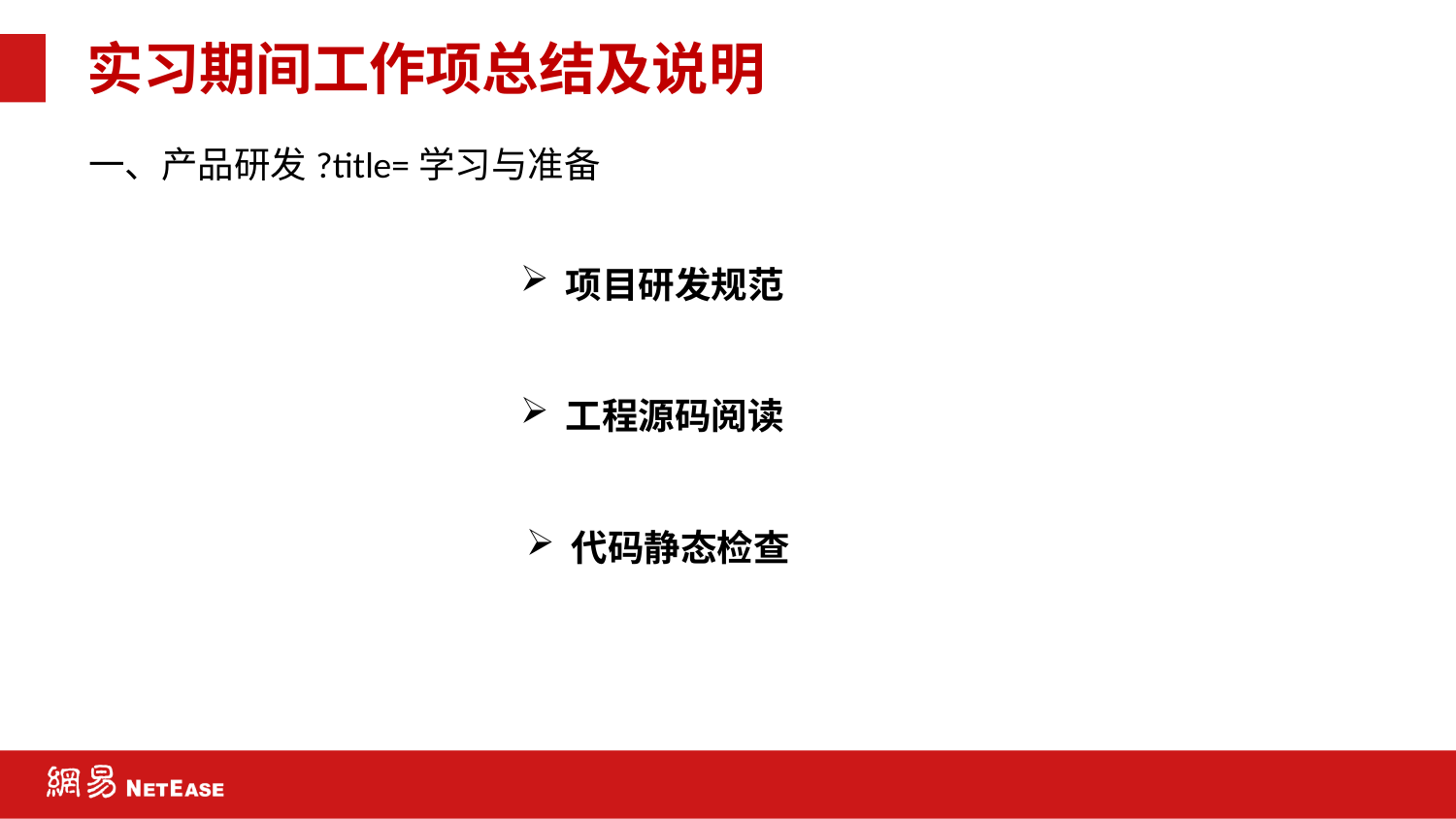

# 实习期间工作项总结及说明
一、产品研发?title=学习与准备
项目研发规范
工程源码阅读
代码静态检查